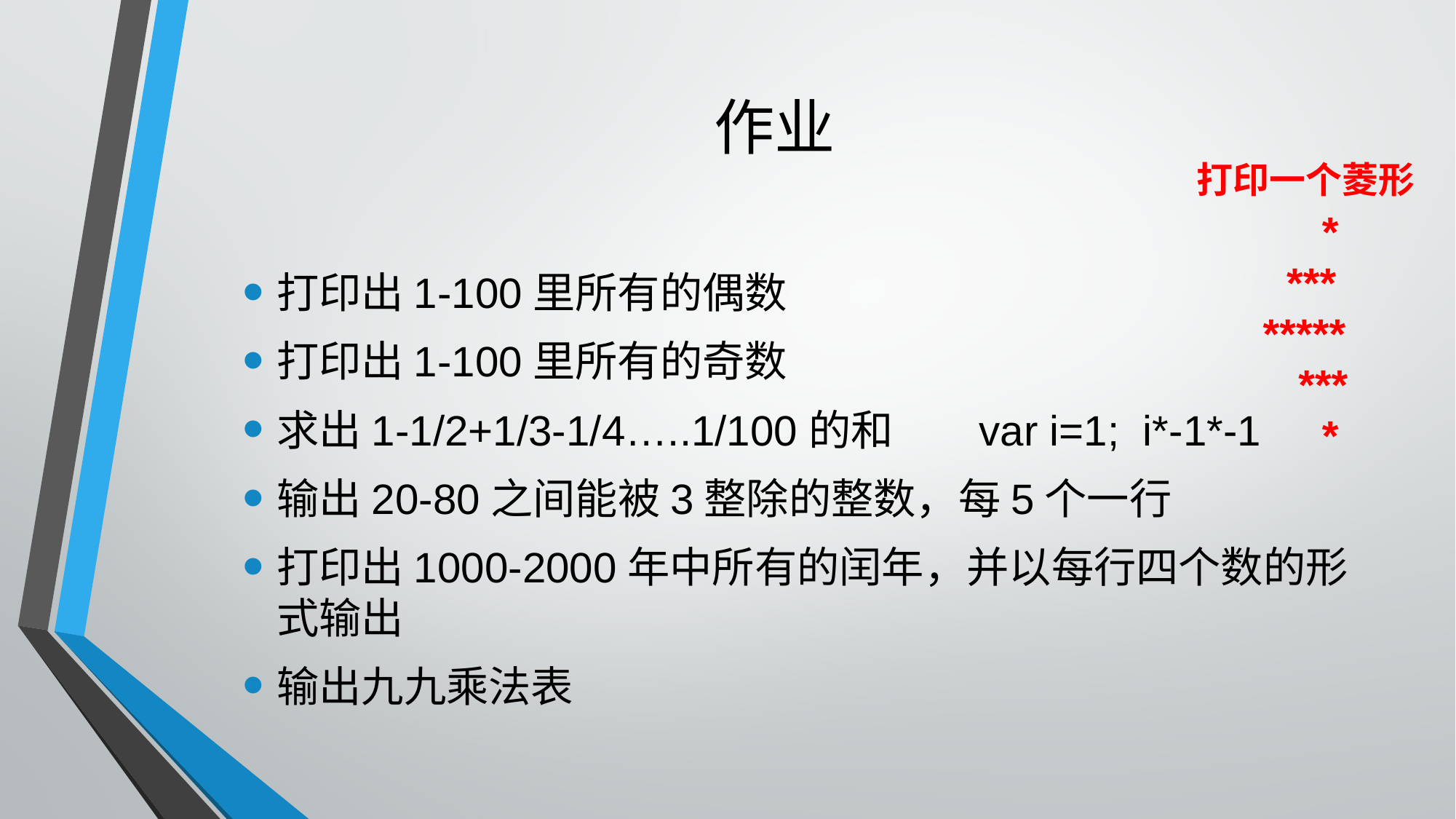

# 作业
打印一个菱形
     *
  ***
*****
   ***
     *
打印出1-100里所有的偶数
打印出1-100里所有的奇数
求出1-1/2+1/3-1/4…..1/100的和        var i=1;  i*-1*-1
输出20-80之间能被3整除的整数，每5个一行
打印出1000-2000年中所有的闰年，并以每行四个数的形式输出
输出九九乘法表